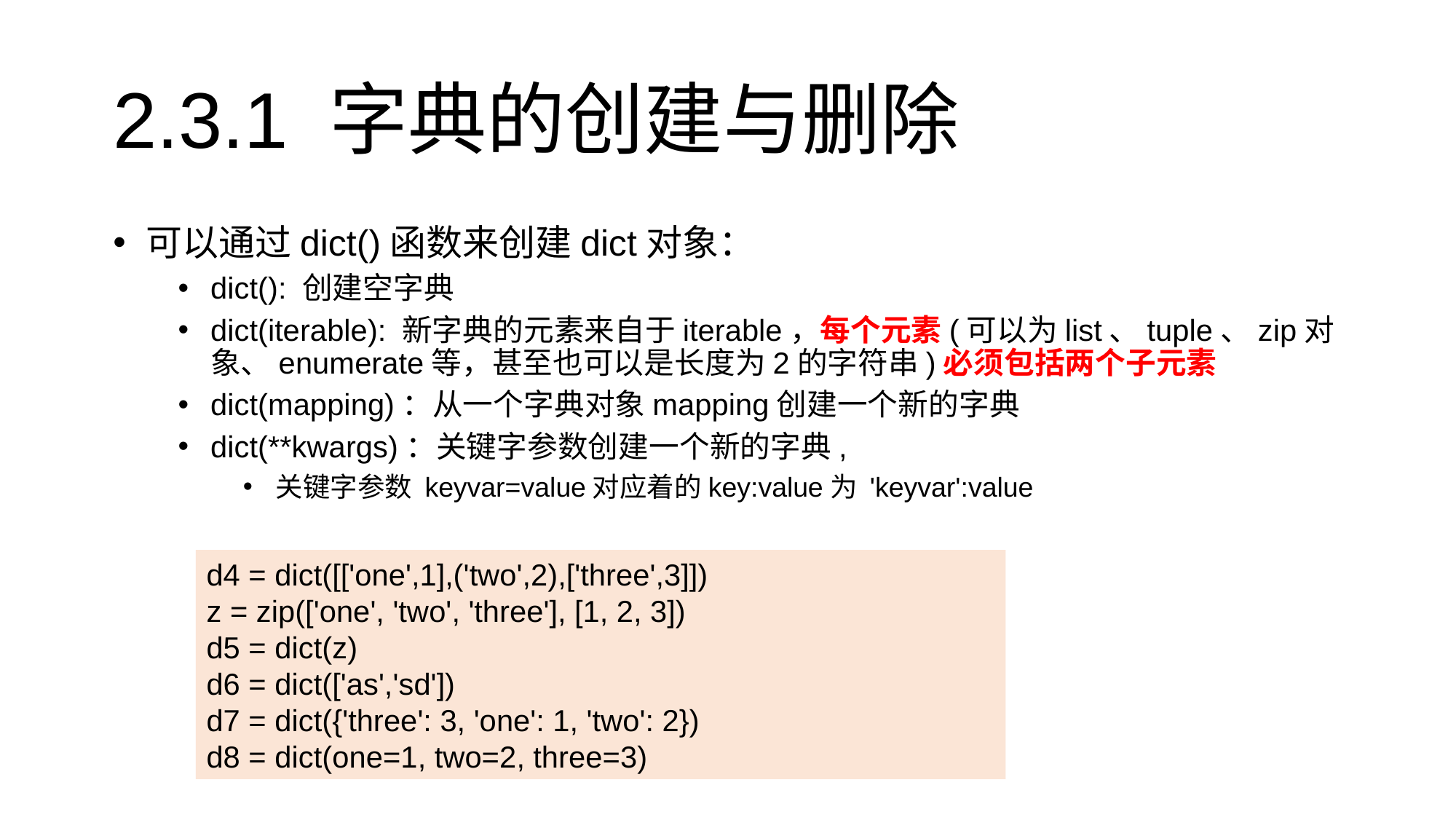

# 2.3.1 字典的创建与删除
可以通过dict()函数来创建dict对象：
dict(): 创建空字典
dict(iterable): 新字典的元素来自于iterable，每个元素(可以为list、tuple、zip对象、enumerate等，甚至也可以是长度为2的字符串)必须包括两个子元素
dict(mapping)：从一个字典对象mapping创建一个新的字典
dict(**kwargs)：关键字参数创建一个新的字典,
关键字参数 keyvar=value对应着的key:value为 'keyvar':value

d4 = dict([['one',1],('two',2),['three',3]])
z = zip(['one', 'two', 'three'], [1, 2, 3])
d5 = dict(z)
d6 = dict(['as','sd'])
d7 = dict({'three': 3, 'one': 1, 'two': 2})
d8 = dict(one=1, two=2, three=3)